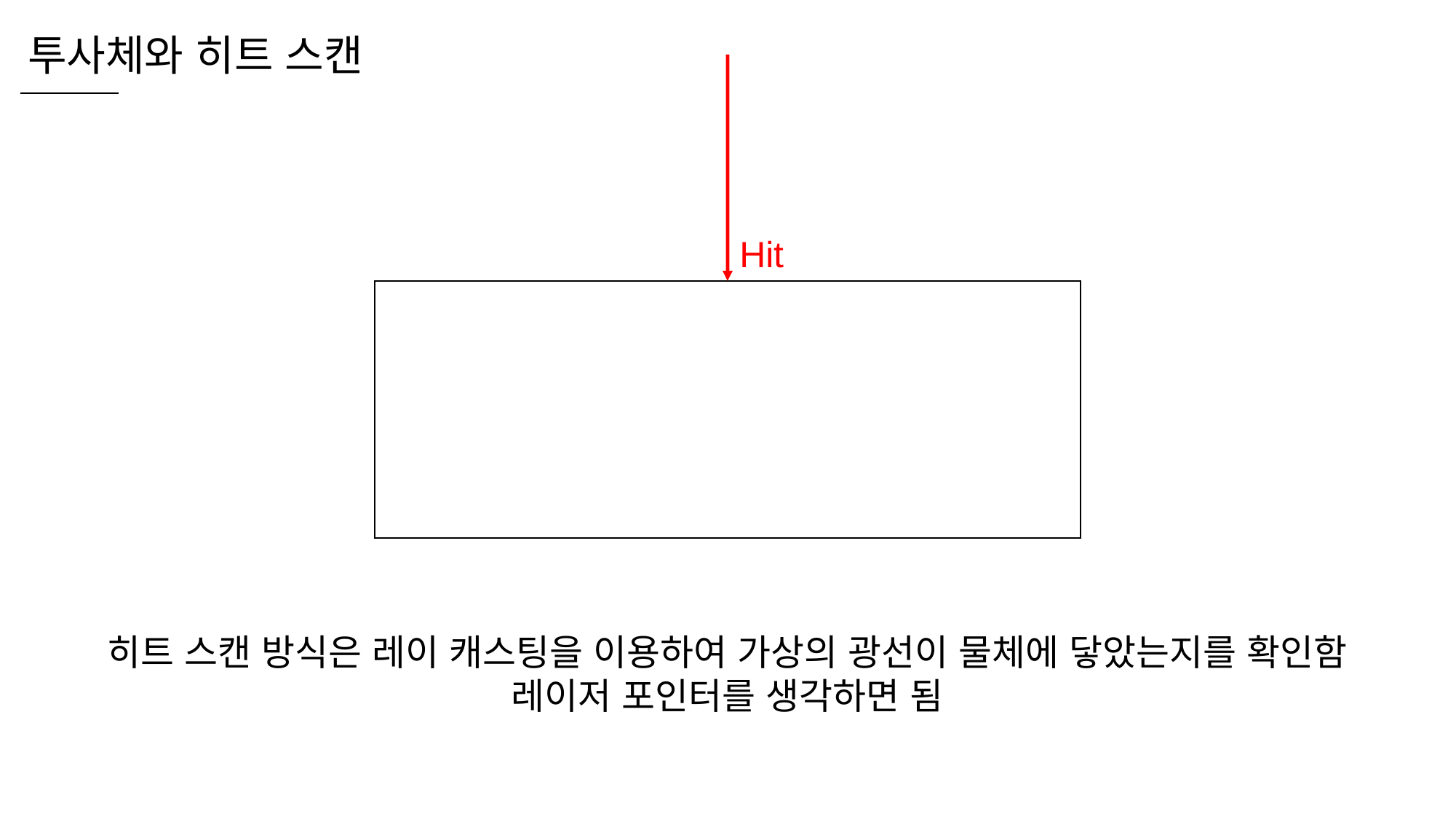

투사체와 히트 스캔
Hit

히트 스캔 방식은 레이 캐스팅을 이용하여 가상의 광선이 물체에 닿았는지를 확인함
레이저 포인터를 생각하면 됨